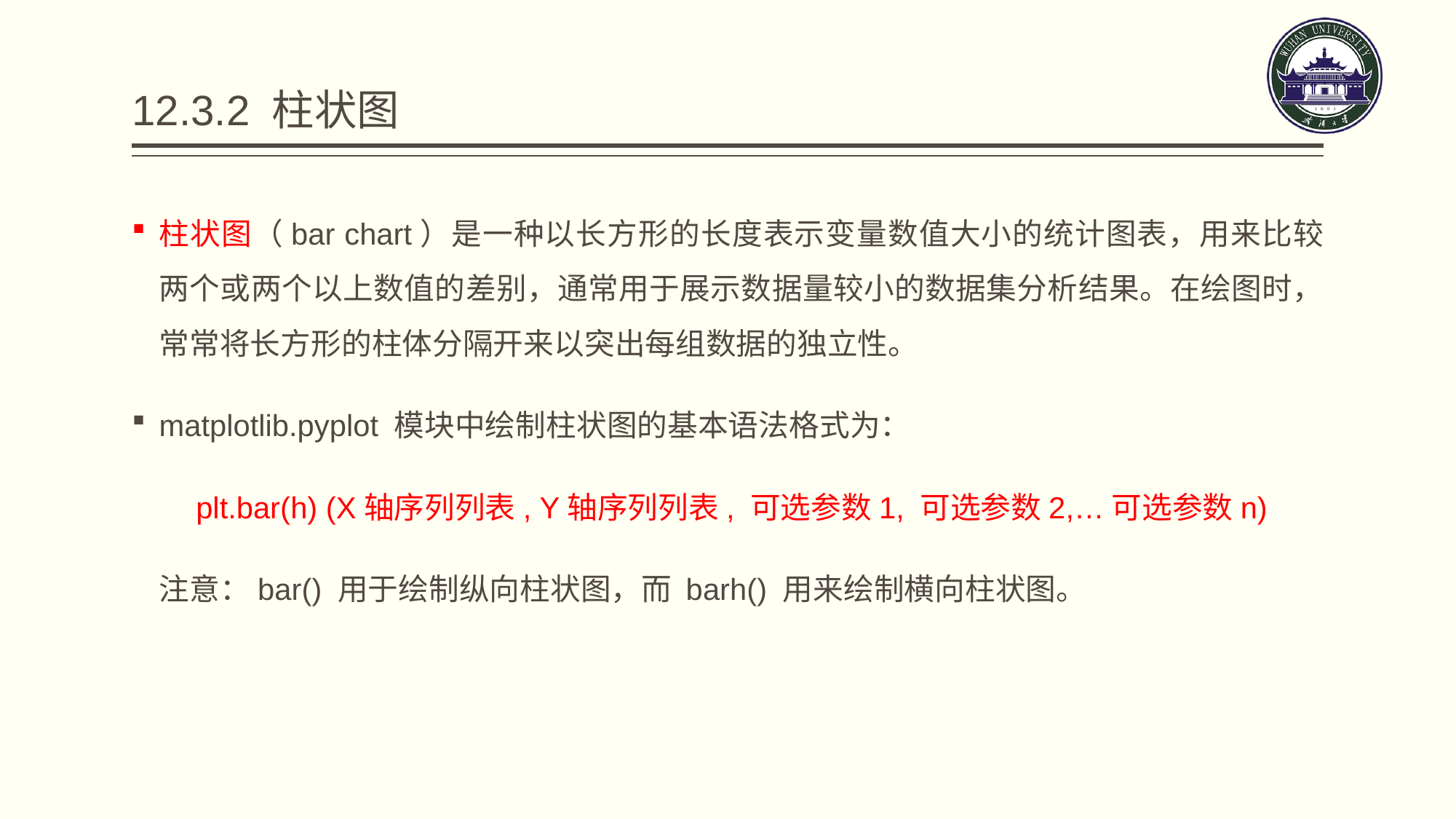

# 12.3.2 柱状图
柱状图（bar chart）是一种以长方形的长度表示变量数值大小的统计图表，用来比较两个或两个以上数值的差别，通常用于展示数据量较小的数据集分析结果。在绘图时，常常将长方形的柱体分隔开来以突出每组数据的独立性。
matplotlib.pyplot 模块中绘制柱状图的基本语法格式为：
 plt.bar(h) (X轴序列列表, Y轴序列列表, 可选参数1, 可选参数2,…可选参数n)
   注意：bar() 用于绘制纵向柱状图，而 barh() 用来绘制横向柱状图。